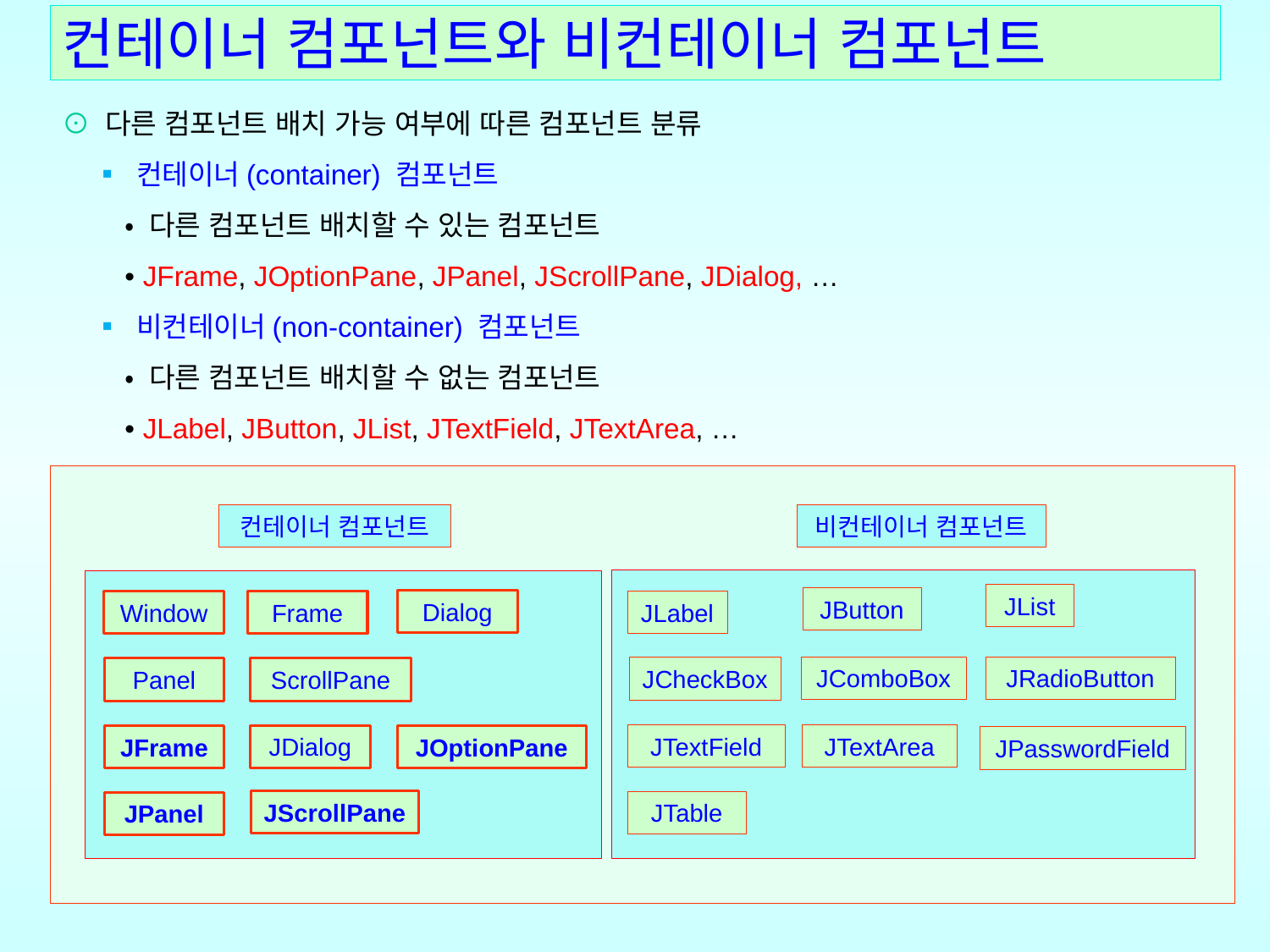

# 컨테이너 컴포넌트와 비컨테이너 컴포넌트
⊙ 다른 컴포넌트 배치 가능 여부에 따른 컴포넌트 분류
    ▪ 컨테이너(container) 컴포넌트
        • 다른 컴포넌트 배치할 수 있는 컴포넌트
        • JFrame, JOptionPane, JPanel, JScrollPane, JDialog, …
    ▪ 비컨테이너(non-container) 컴포넌트
        • 다른 컴포넌트 배치할 수 없는 컴포넌트
        • JLabel, JButton, JList, JTextField, JTextArea, …

컨테이너 컴포넌트
비컨테이너 컴포넌트

JList
JButton
Dialog
Frame
JLabel
Window
JComboBox
JRadioButton
JCheckBox
ScrollPane
Panel
JTextField
JTextArea
JDialog
JOptionPane
JFrame
JPasswordField
JScrollPane
JTable
JPanel